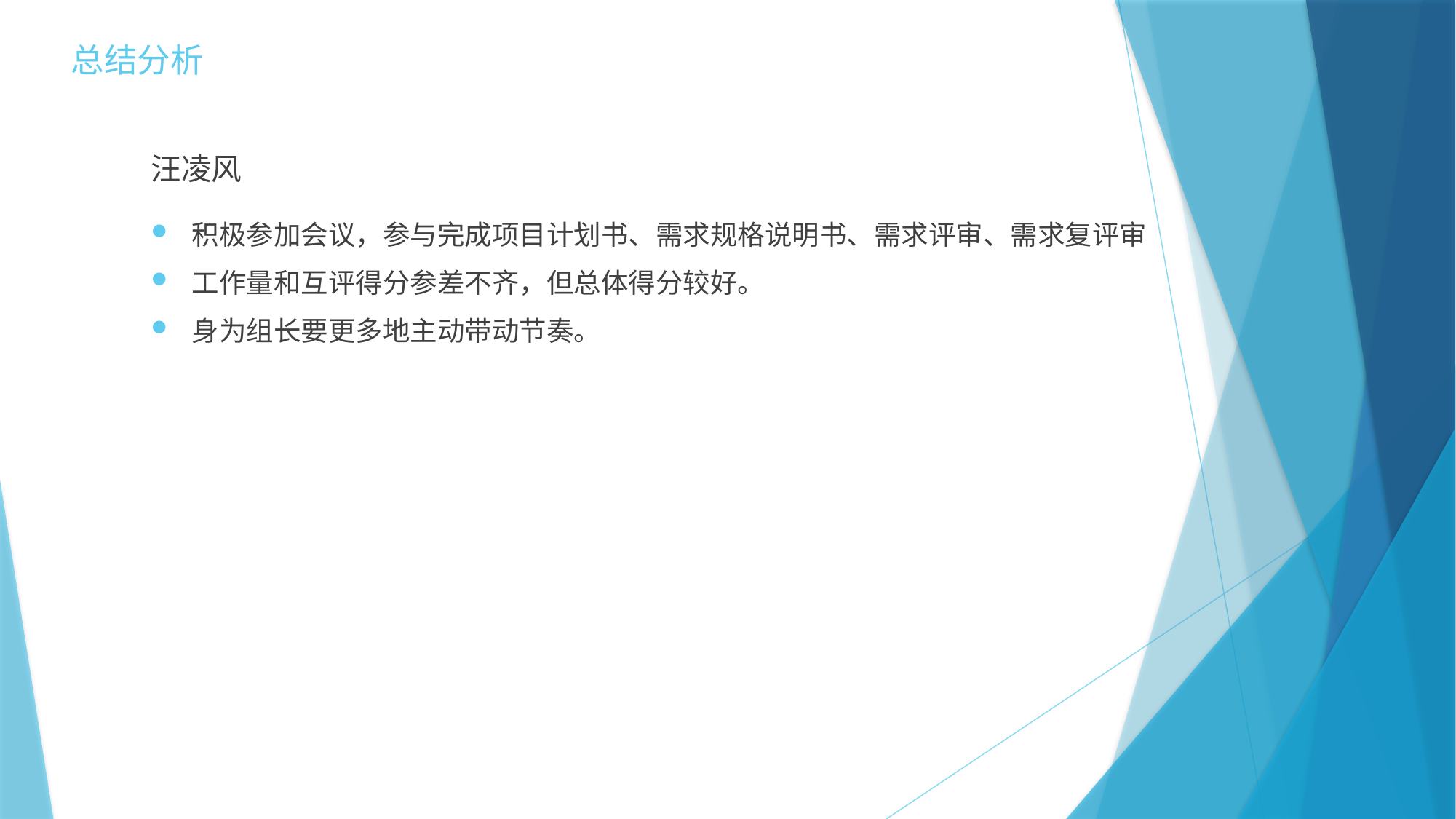

# 总结分析
汪凌风
积极参加会议，参与完成项目计划书、需求规格说明书、需求评审、需求复评审
工作量和互评得分参差不齐，但总体得分较好。
身为组长要更多地主动带动节奏。